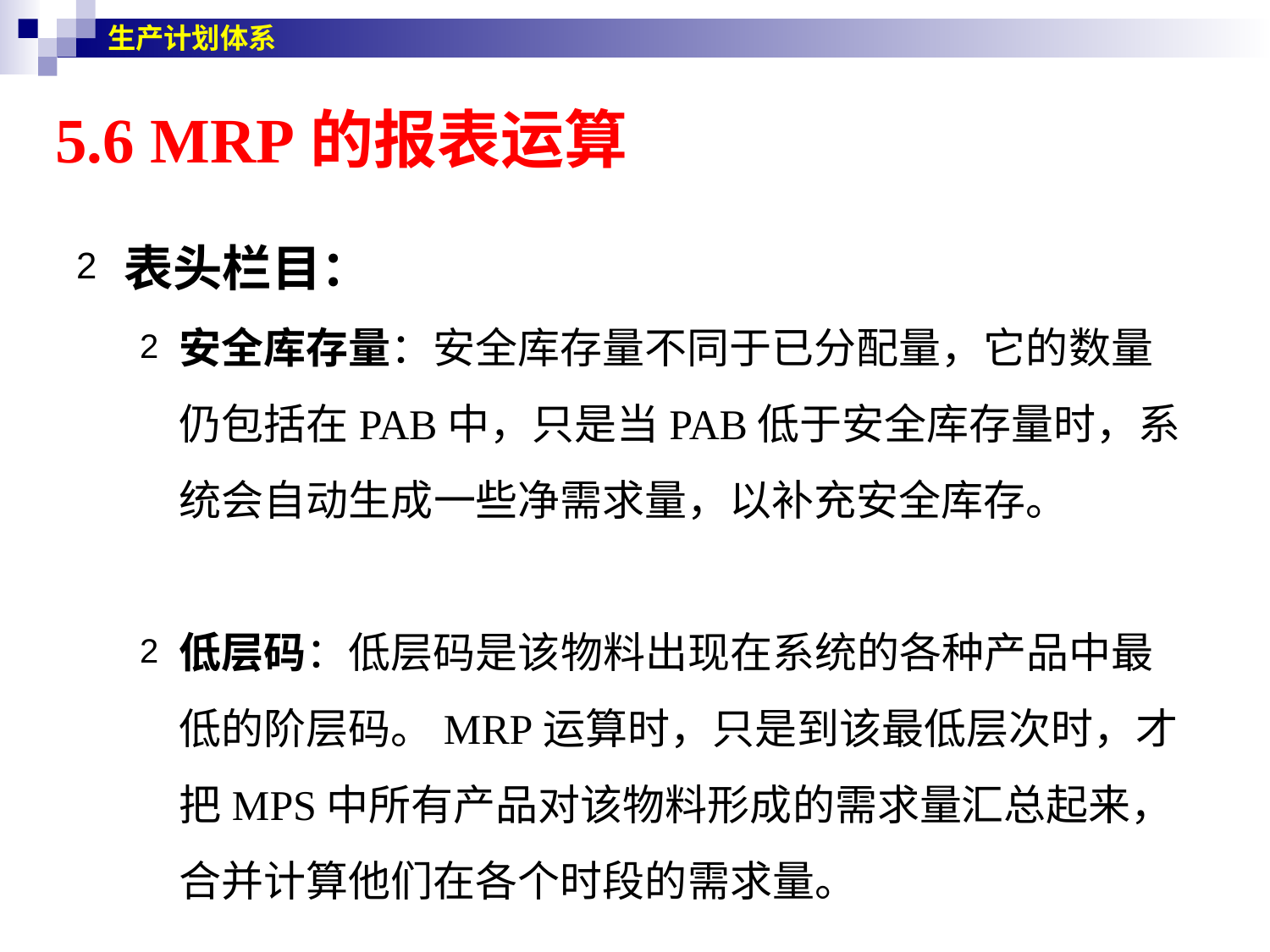

生产计划体系
# 5.6 MRP的报表运算
表头栏目：
安全库存量：安全库存量不同于已分配量，它的数量仍包括在PAB中，只是当PAB低于安全库存量时，系统会自动生成一些净需求量，以补充安全库存。

低层码：低层码是该物料出现在系统的各种产品中最低的阶层码。MRP运算时，只是到该最低层次时，才把MPS中所有产品对该物料形成的需求量汇总起来，合并计算他们在各个时段的需求量。